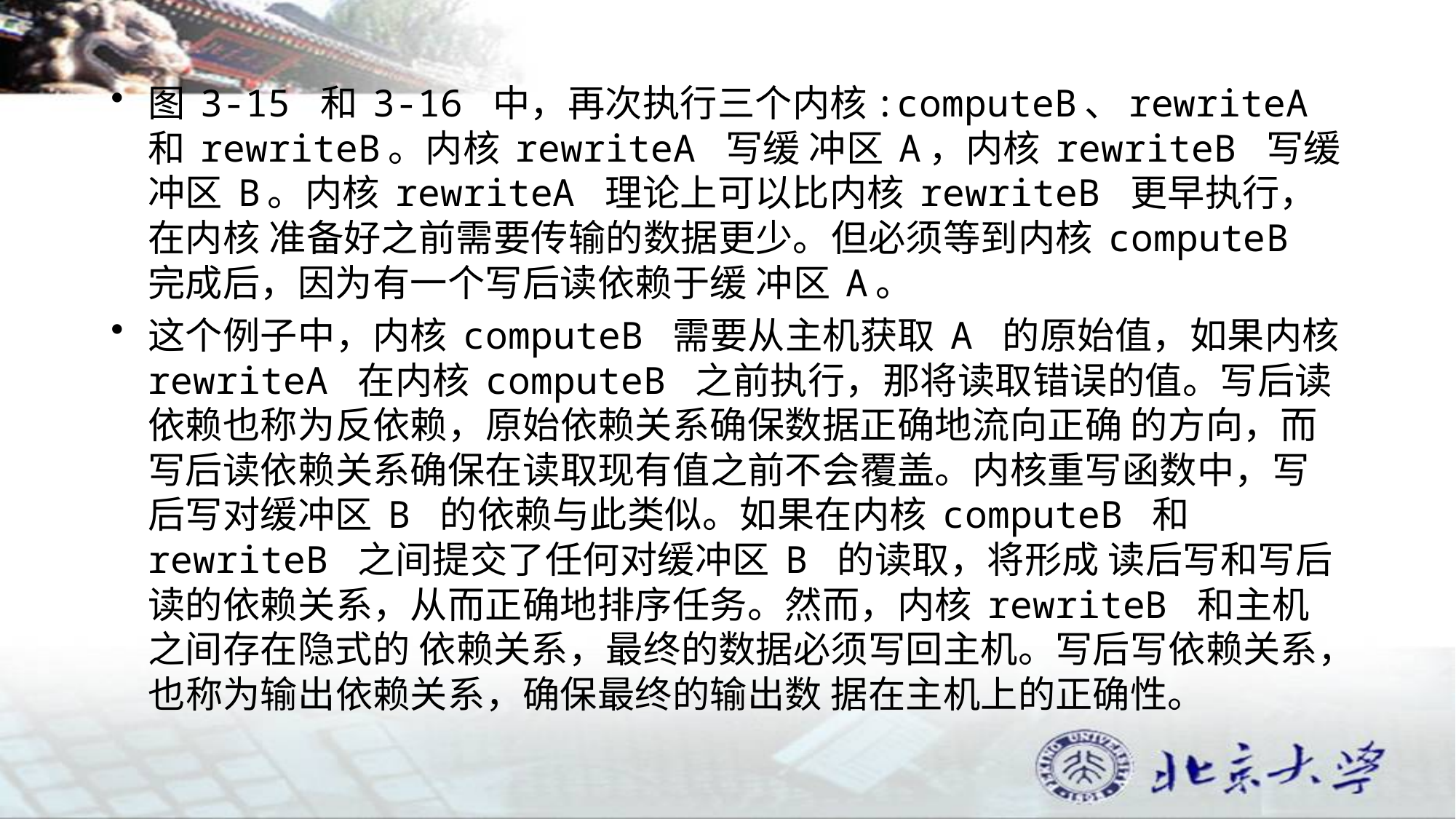

图 3-15 和 3-16 中，再次执行三个内核:computeB、rewriteA 和 rewriteB。内核 rewriteA 写缓 冲区 A，内核 rewriteB 写缓冲区 B。内核 rewriteA 理论上可以比内核 rewriteB 更早执行，在内核 准备好之前需要传输的数据更少。但必须等到内核 computeB 完成后，因为有一个写后读依赖于缓 冲区 A。
这个例子中，内核 computeB 需要从主机获取 A 的原始值，如果内核 rewriteA 在内核 computeB 之前执行，那将读取错误的值。写后读依赖也称为反依赖，原始依赖关系确保数据正确地流向正确 的方向，而写后读依赖关系确保在读取现有值之前不会覆盖。内核重写函数中，写后写对缓冲区 B 的依赖与此类似。如果在内核 computeB 和 rewriteB 之间提交了任何对缓冲区 B 的读取，将形成 读后写和写后读的依赖关系，从而正确地排序任务。然而，内核 rewriteB 和主机之间存在隐式的 依赖关系，最终的数据必须写回主机。写后写依赖关系，也称为输出依赖关系，确保最终的输出数 据在主机上的正确性。